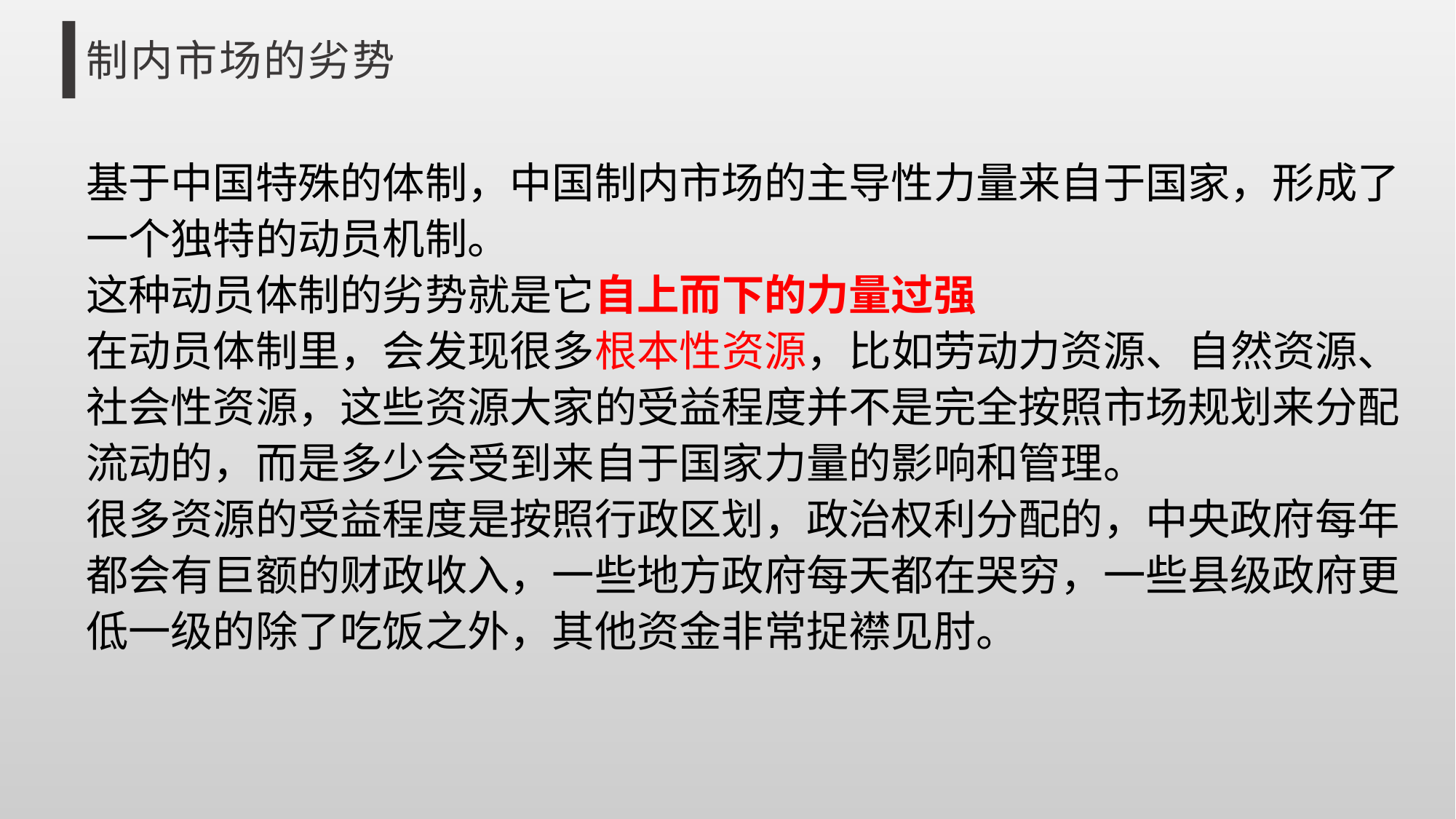

制内市场的劣势
基于中国特殊的体制，中国制内市场的主导性力量来自于国家，形成了一个独特的动员机制。
这种动员体制的劣势就是它自上而下的力量过强
在动员体制里，会发现很多根本性资源，比如劳动力资源、自然资源、社会性资源，这些资源大家的受益程度并不是完全按照市场规划来分配流动的，而是多少会受到来自于国家力量的影响和管理。
很多资源的受益程度是按照行政区划，政治权利分配的，中央政府每年都会有巨额的财政收入，一些地方政府每天都在哭穷，一些县级政府更低一级的除了吃饭之外，其他资金非常捉襟见肘。